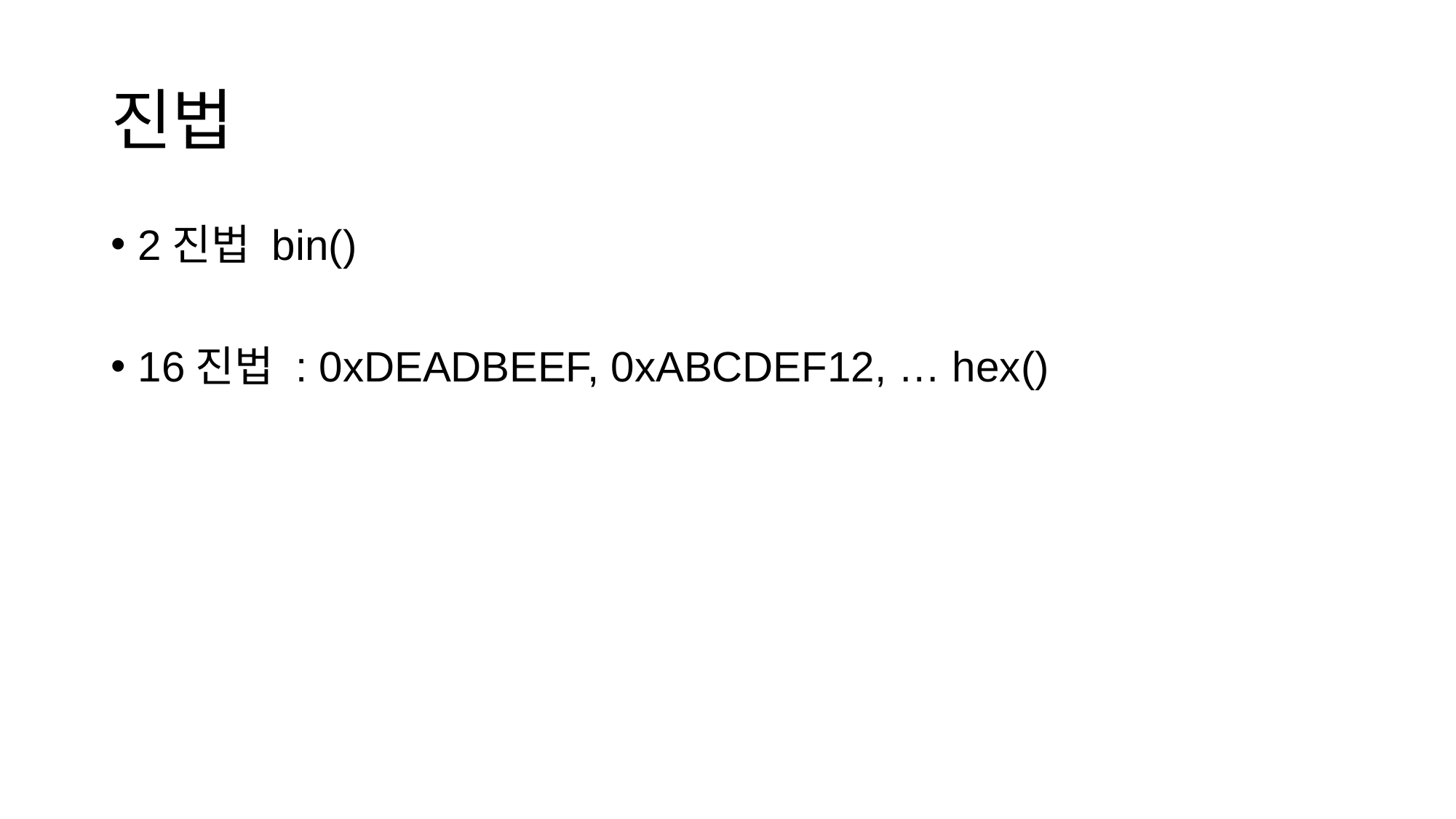

# 진법
2진법 bin()

16진법 : 0xDEADBEEF, 0xABCDEF12, … hex()